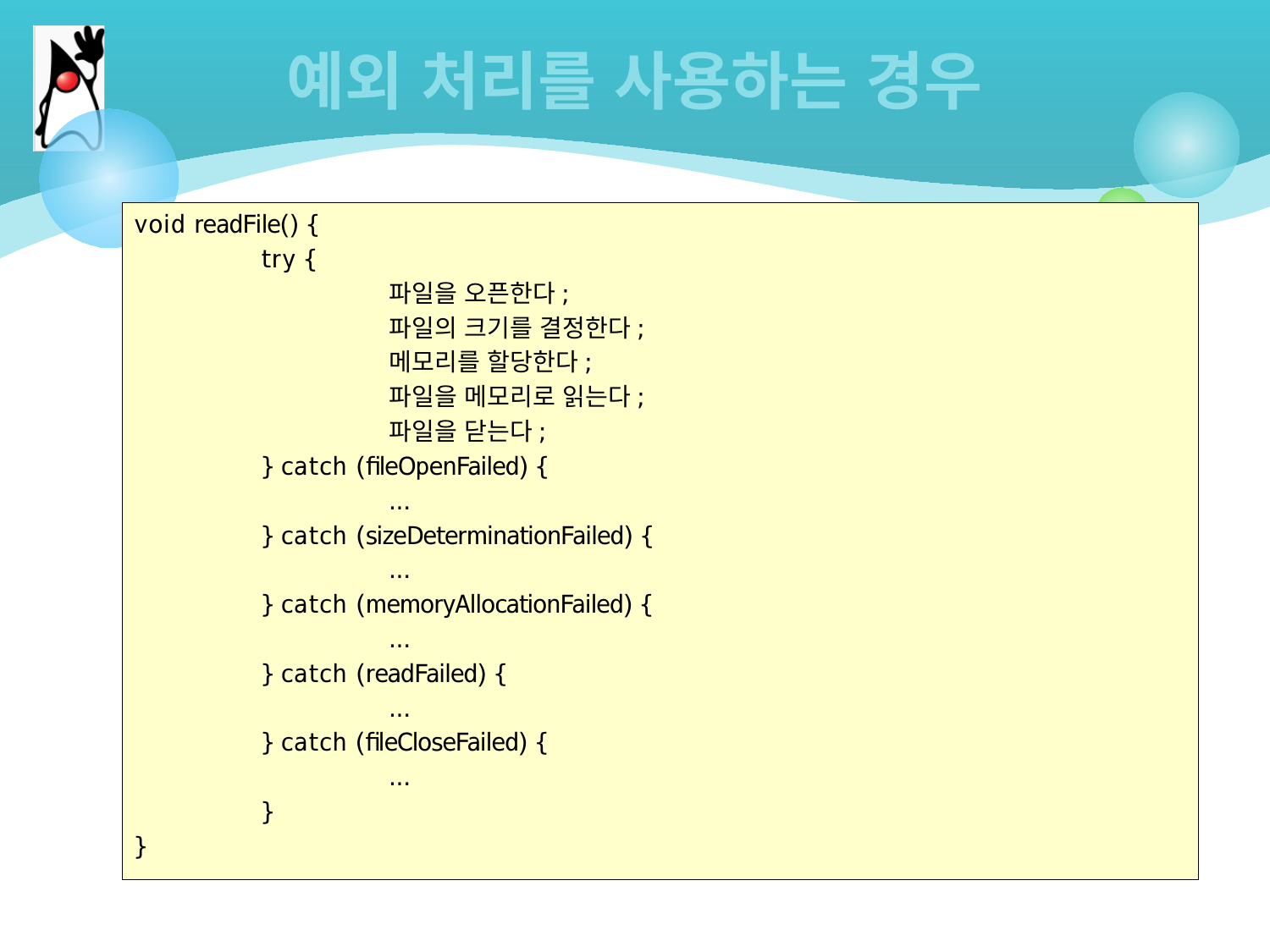

# 예외 처리를 사용하는 경우
void readFile() {
	try {
		파일을 오픈한다;
		파일의 크기를 결정한다;
		메모리를 할당한다;
		파일을 메모리로 읽는다;
		파일을 닫는다;
	} catch (fileOpenFailed) {
		...
	} catch (sizeDeterminationFailed) {
		...
	} catch (memoryAllocationFailed) {
		...
	} catch (readFailed) {
		...
	} catch (fileCloseFailed) {
		...
	}
}